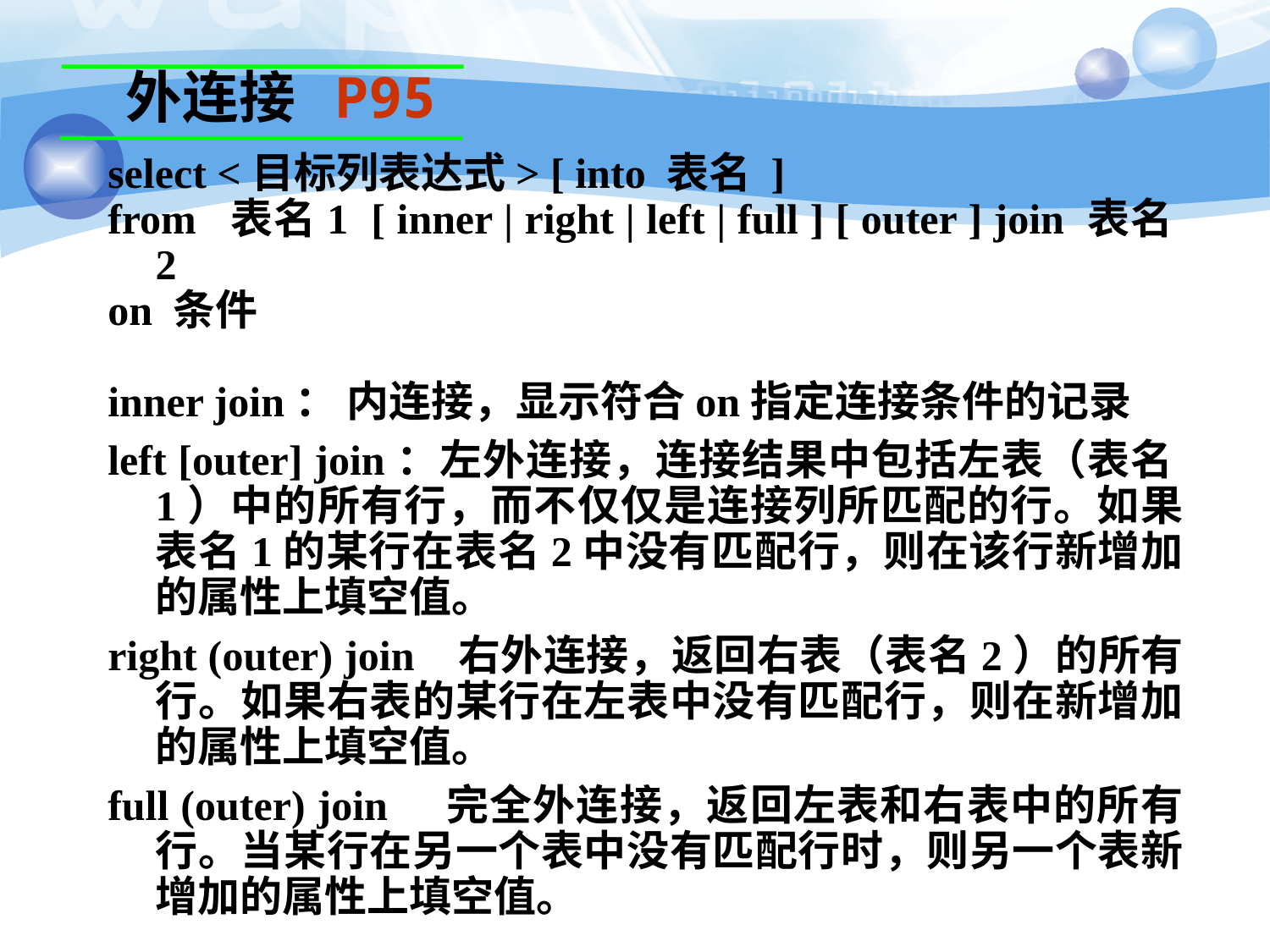

外连接  P95

select <目标列表达式> [ into 表名 ]
from  表名1  [ inner | right | left | full ] [ outer ] join 表名2
on 条件

inner join： 内连接，显示符合on指定连接条件的记录
left [outer] join：左外连接，连接结果中包括左表（表名1）中的所有行，而不仅仅是连接列所匹配的行。如果表名1的某行在表名2中没有匹配行，则在该行新增加的属性上填空值。
right (outer) join   右外连接，返回右表（表名2）的所有行。如果右表的某行在左表中没有匹配行，则在新增加的属性上填空值。
full (outer) join    完全外连接，返回左表和右表中的所有行。当某行在另一个表中没有匹配行时，则另一个表新增加的属性上填空值。